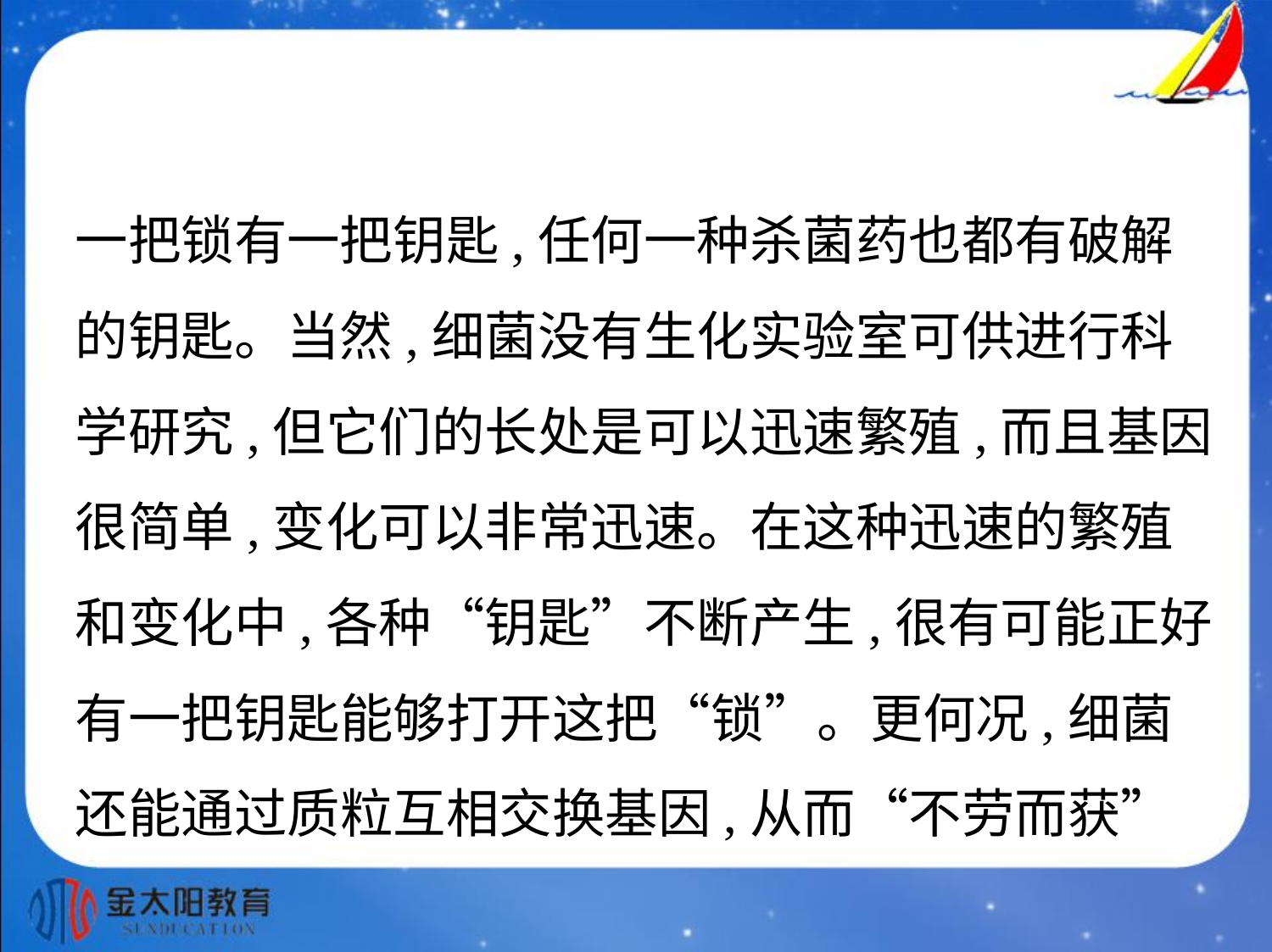

一把锁有一把钥匙,任何一种杀菌药也都有破解
的钥匙。当然,细菌没有生化实验室可供进行科
学研究,但它们的长处是可以迅速繁殖,而且基因
很简单,变化可以非常迅速。在这种迅速的繁殖
和变化中,各种“钥匙”不断产生,很有可能正好
有一把钥匙能够打开这把“锁”。更何况,细菌
还能通过质粒互相交换基因,从而“不劳而获”